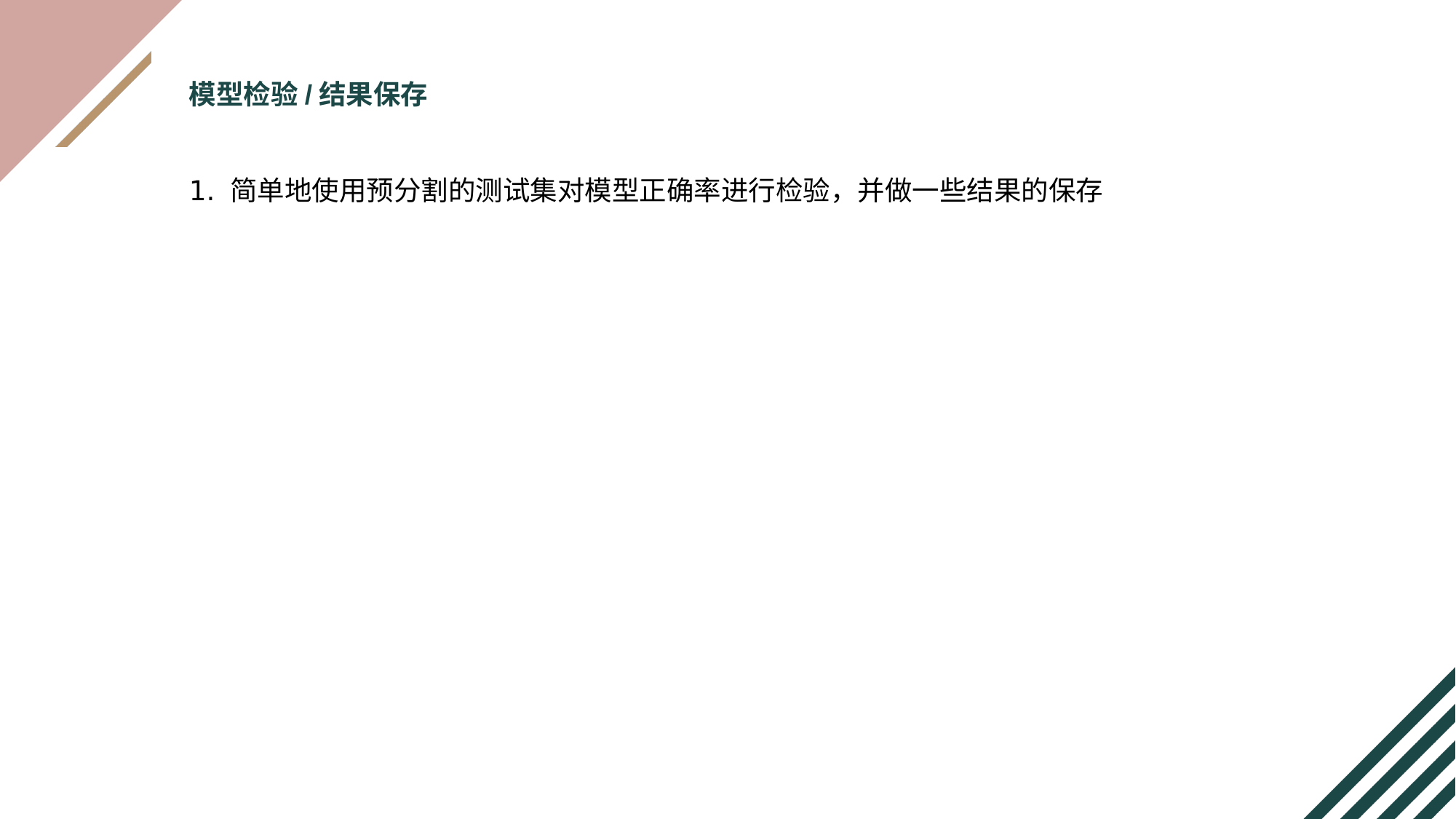

模型检验/结果保存
1. 简单地使用预分割的测试集对模型正确率进行检验，并做一些结果的保存